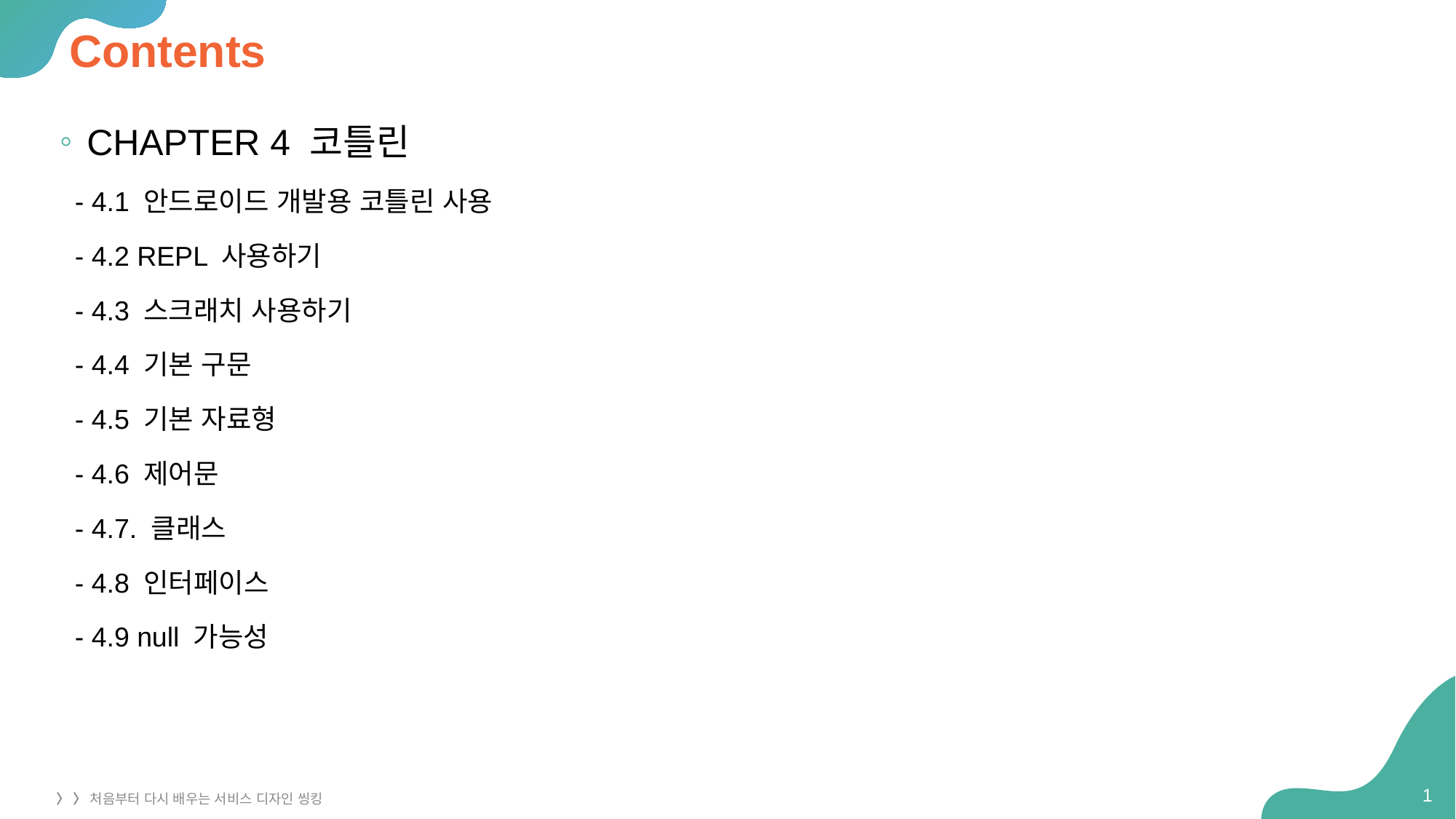

# Contents
CHAPTER 4 코틀린
  - 4.1 안드로이드 개발용 코틀린 사용
  - 4.2 REPL 사용하기
  - 4.3 스크래치 사용하기
  - 4.4 기본 구문
  - 4.5 기본 자료형
  - 4.6 제어문
  - 4.7. 클래스
  - 4.8 인터페이스
  - 4.9 null 가능성

1
〉 〉 처음부터 다시 배우는 서비스 디자인 씽킹